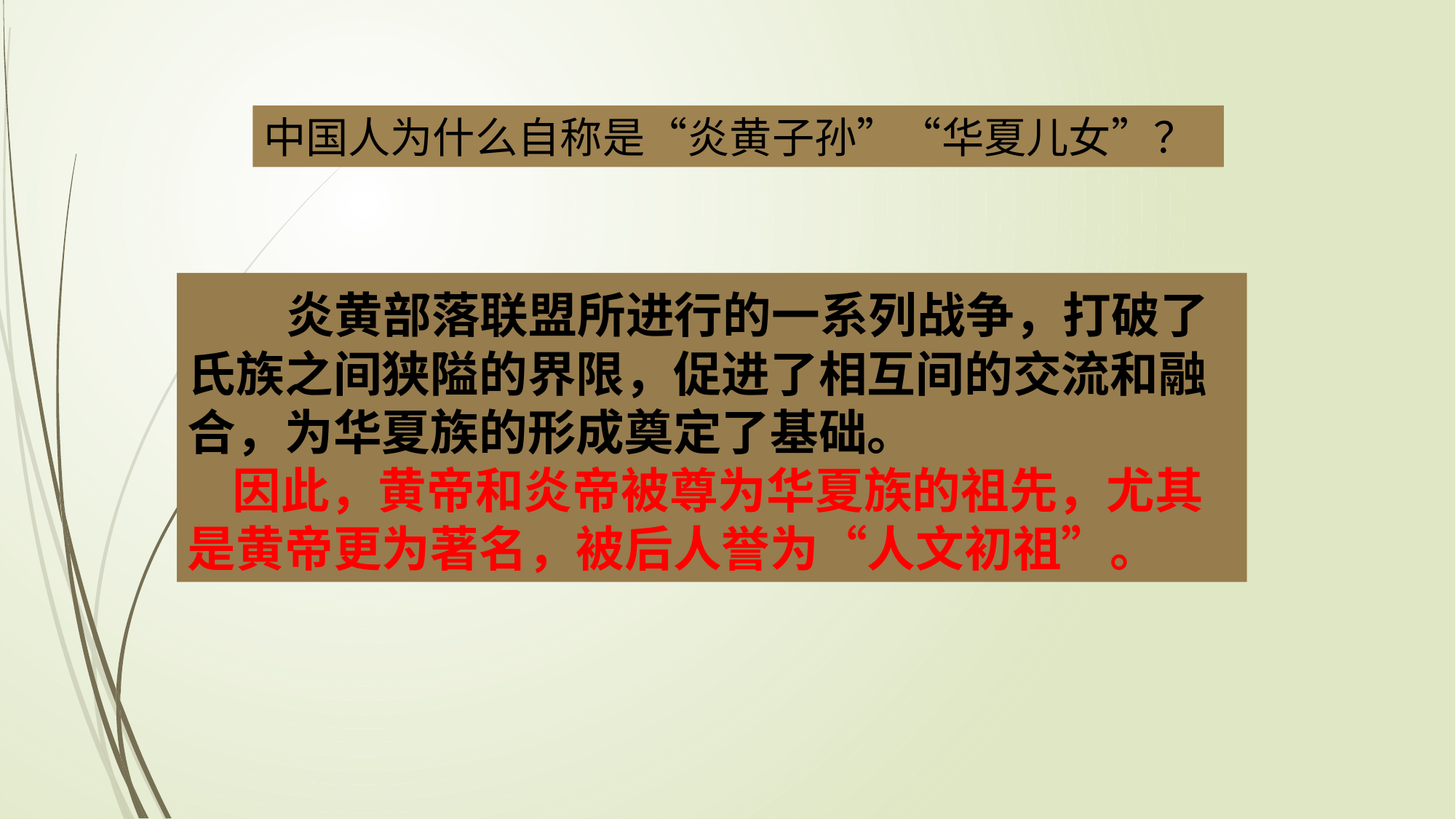

中国人为什么自称是“炎黄子孙”“华夏儿女”？
       炎黄部落联盟所进行的一系列战争，打破了氏族之间狭隘的界限，促进了相互间的交流和融合，为华夏族的形成奠定了基础。
   因此，黄帝和炎帝被尊为华夏族的祖先，尤其是黄帝更为著名，被后人誉为“人文初祖”。